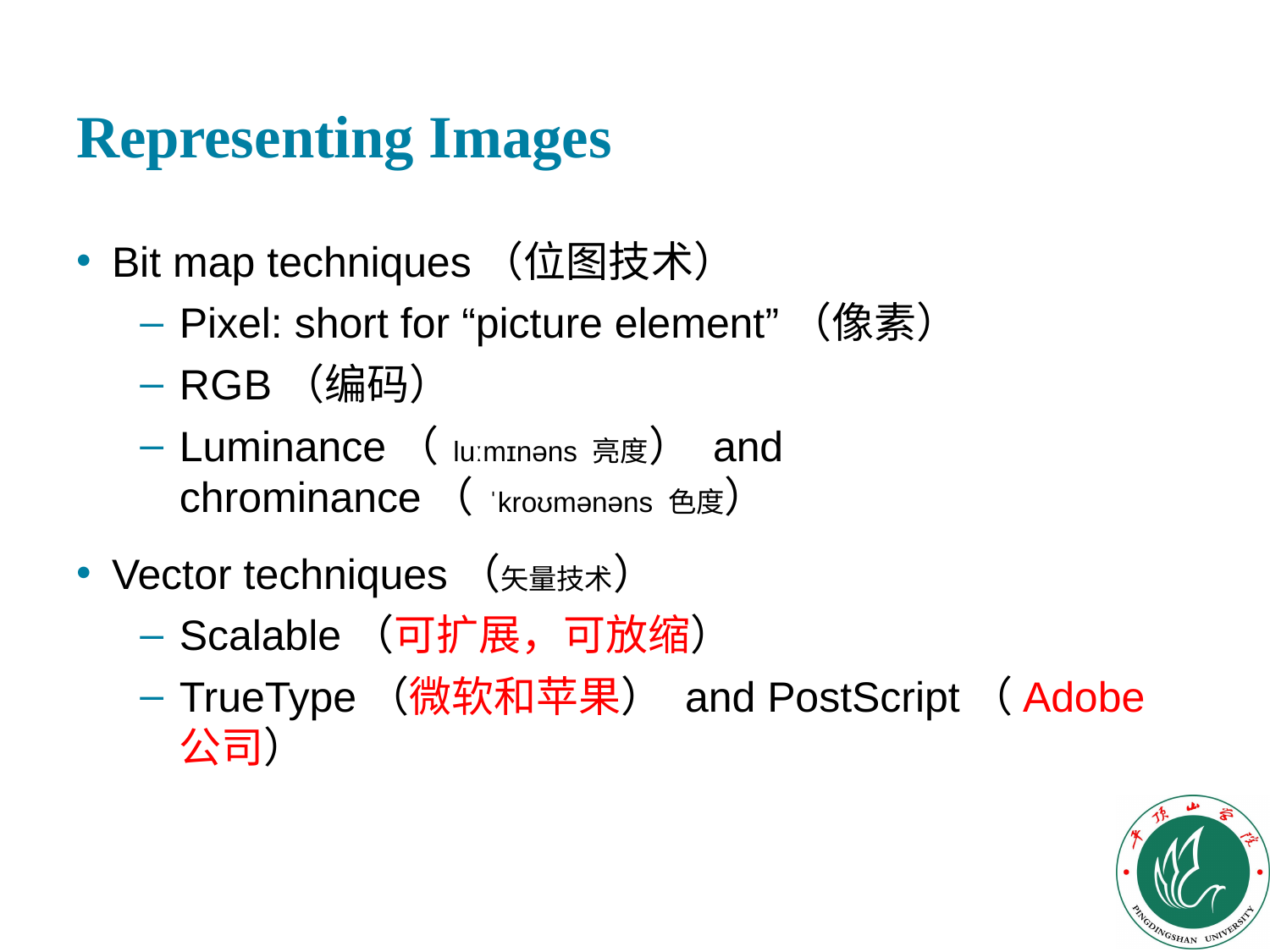

# Representing Images
Bit map techniques（位图技术）
Pixel: short for “picture element”（像素）
R G B（编码）
Luminance（ luːmɪnəns 亮度） and chrominance（ ˈkroʊmənəns 色度）
Vector techniques（矢量技术）
Scalable（可扩展，可放缩）
TrueType（微软和苹果） and PostScript（Adobe 公司）